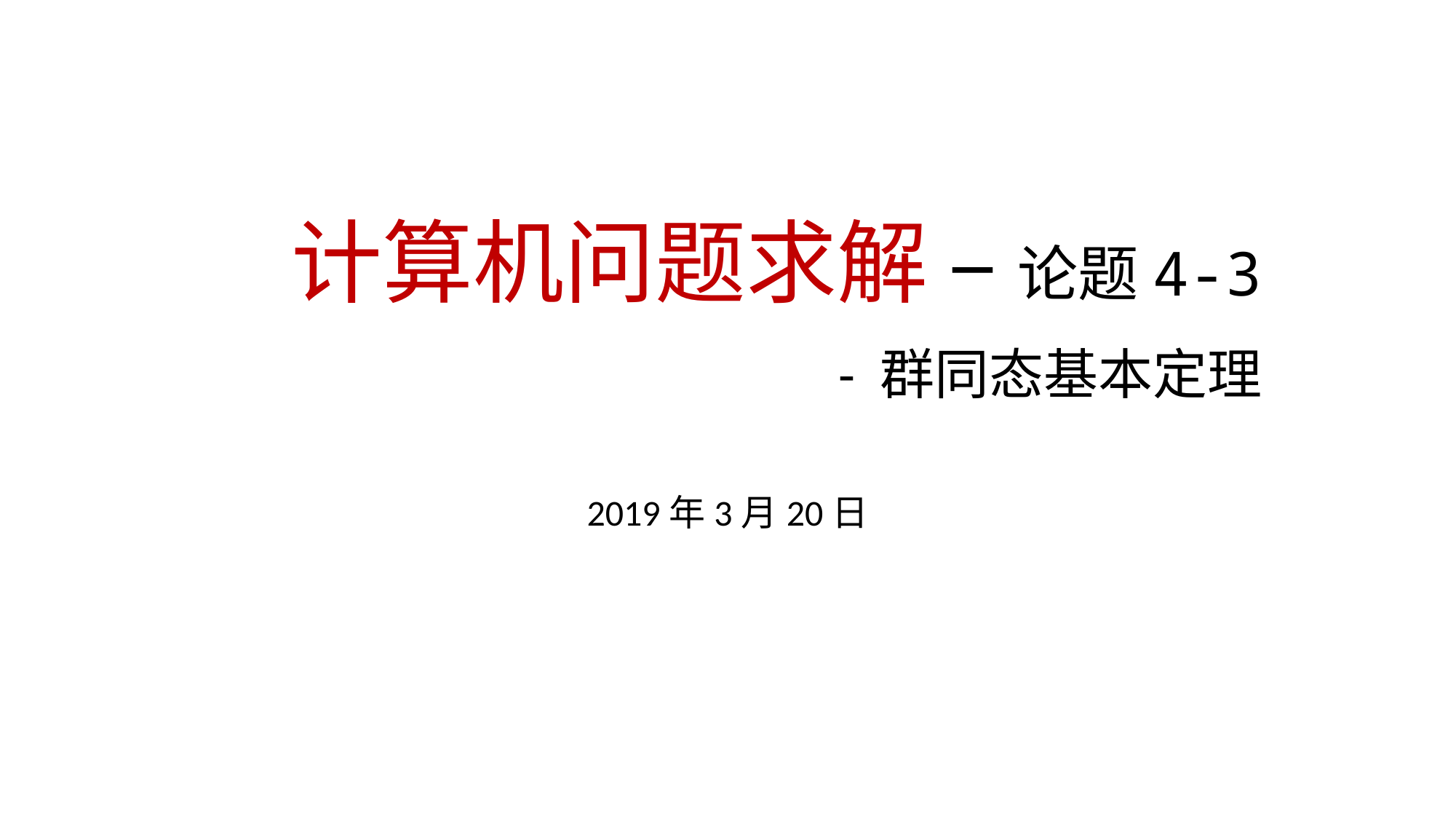

# 计算机问题求解 – 论题4-3 - 群同态基本定理

2019年3月20日